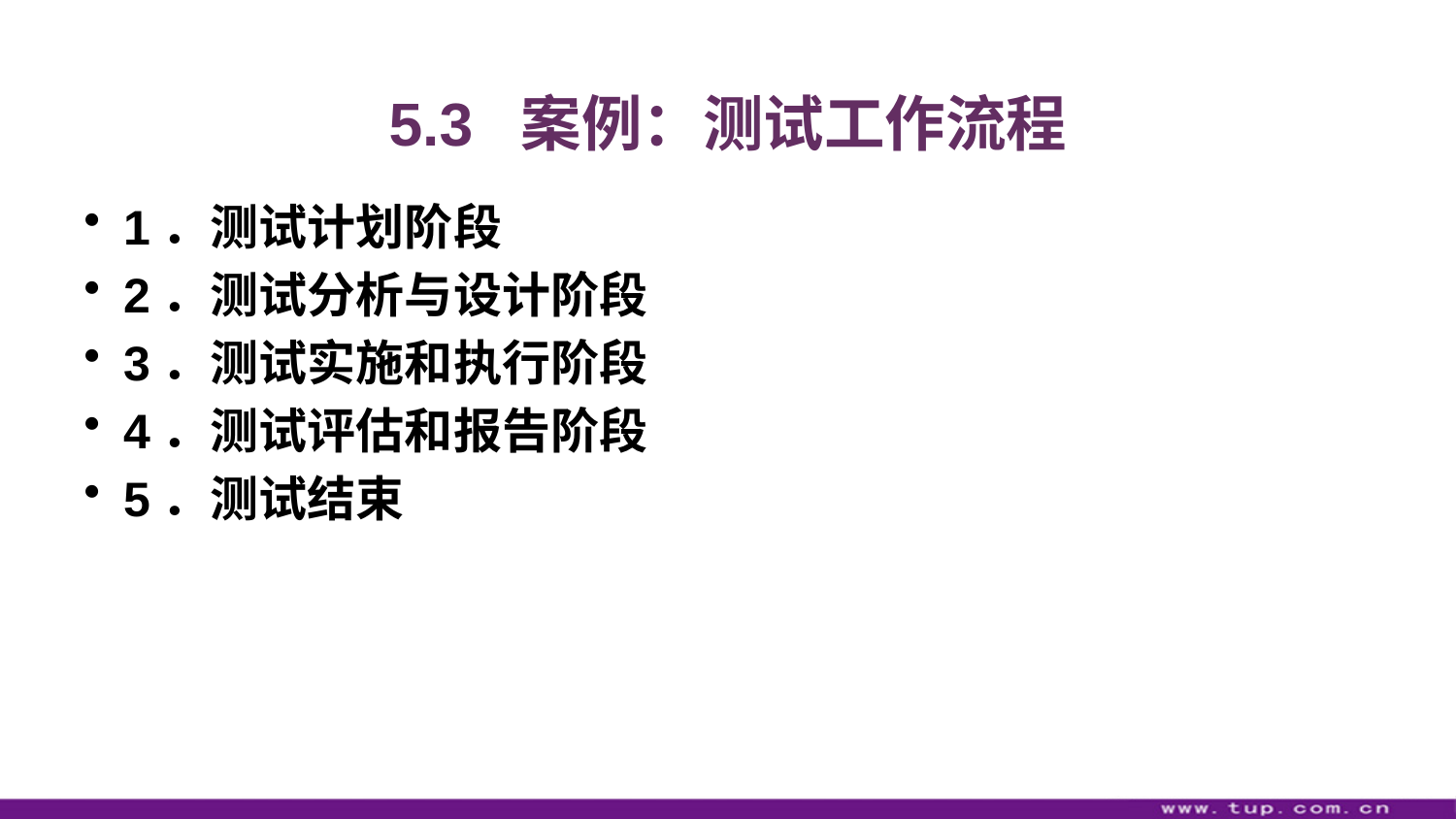

# 5.3  案例：测试工作流程
1．测试计划阶段
2．测试分析与设计阶段
3．测试实施和执行阶段
4．测试评估和报告阶段
5．测试结束